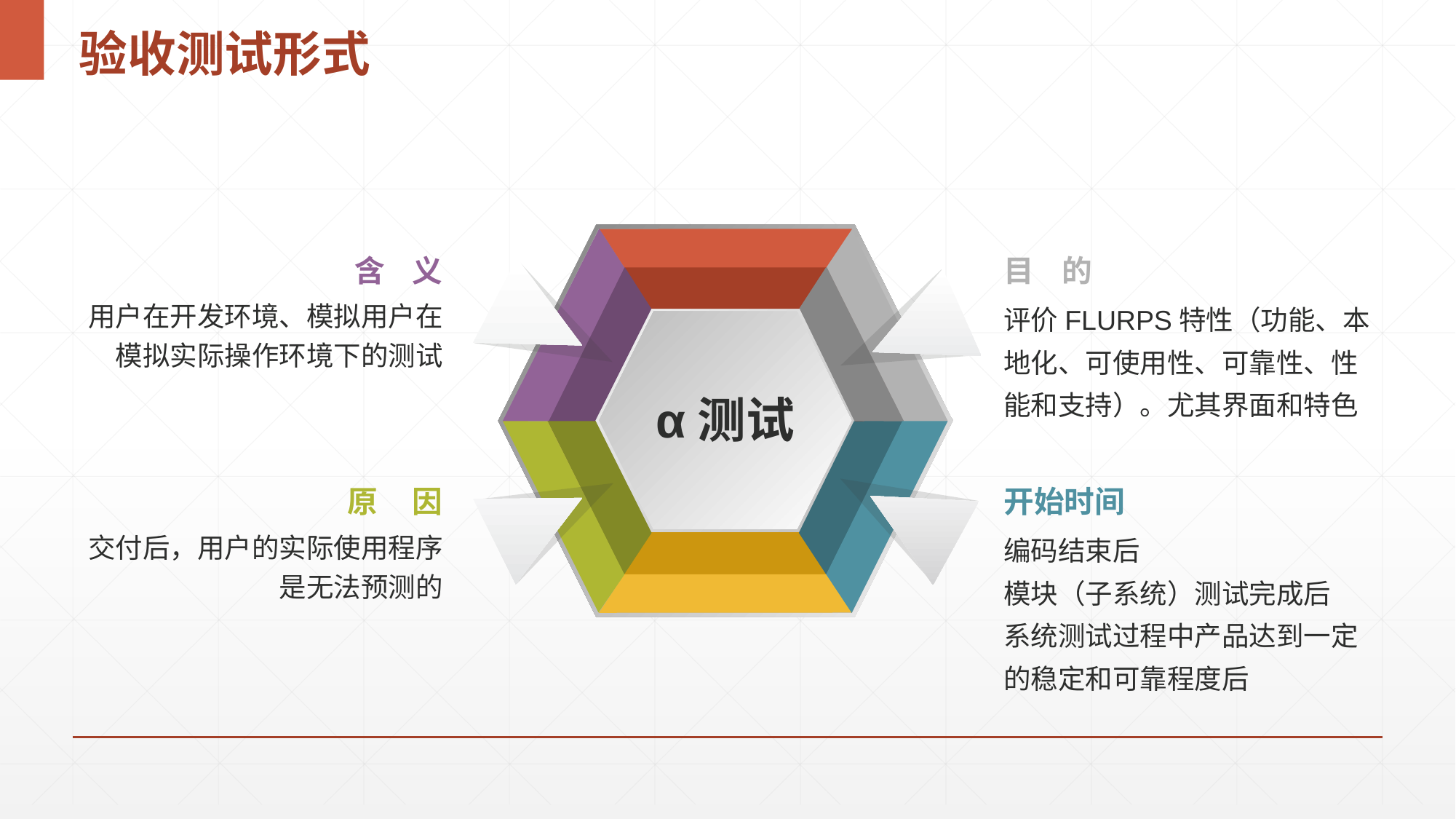

# 验收测试形式

含    义
用户在开发环境、模拟用户在模拟实际操作环境下的测试
目    的
评价FLURPS特性（功能、本地化、可使用性、可靠性、性能和支持）。尤其界面和特色
原     因
交付后，用户的实际使用程序是无法预测的
开始时间
编码结束后
模块（子系统）测试完成后
系统测试过程中产品达到一定的稳定和可靠程度后
α测试